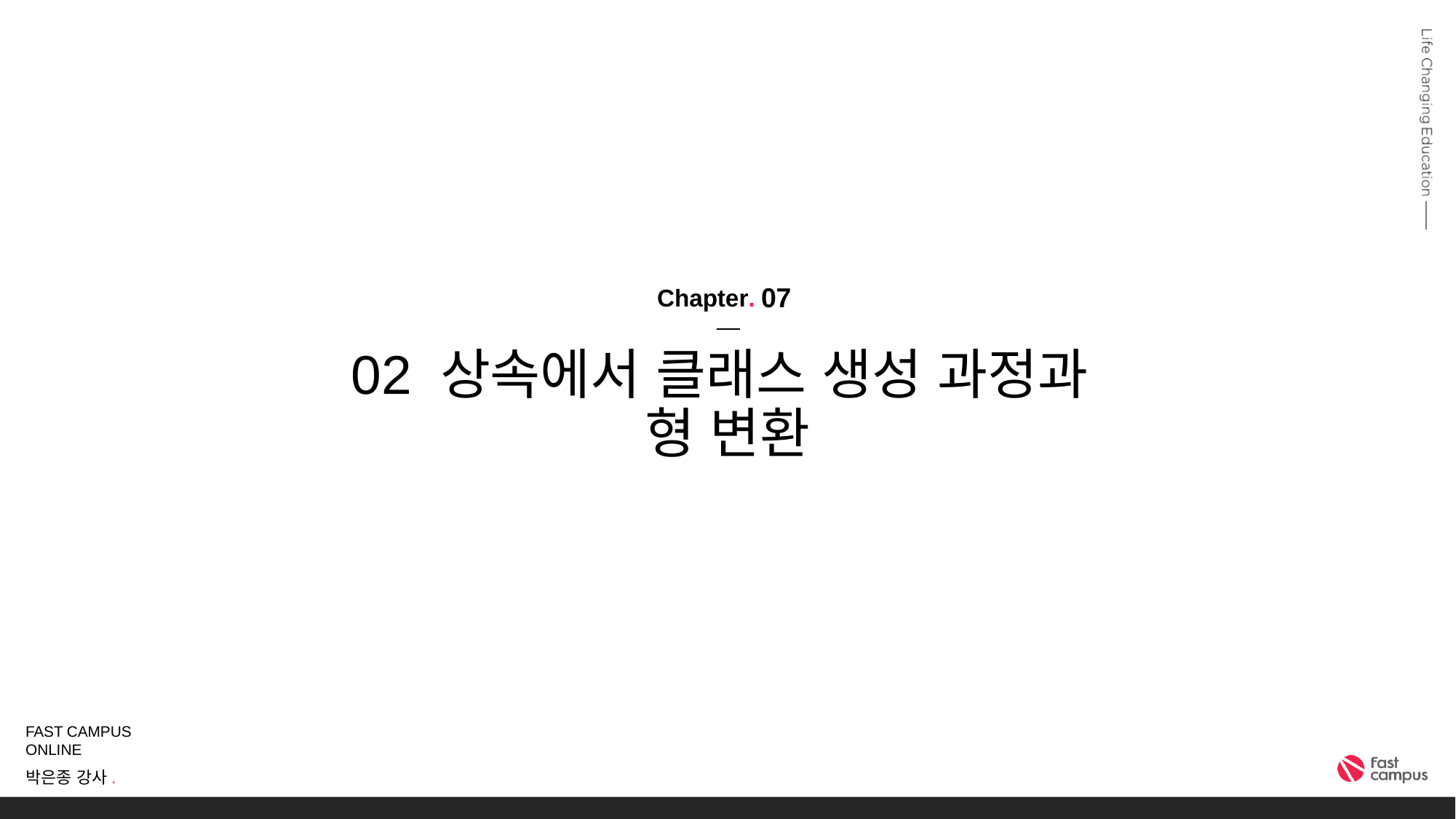

07
# 02 상속에서 클래스 생성 과정과 형 변환